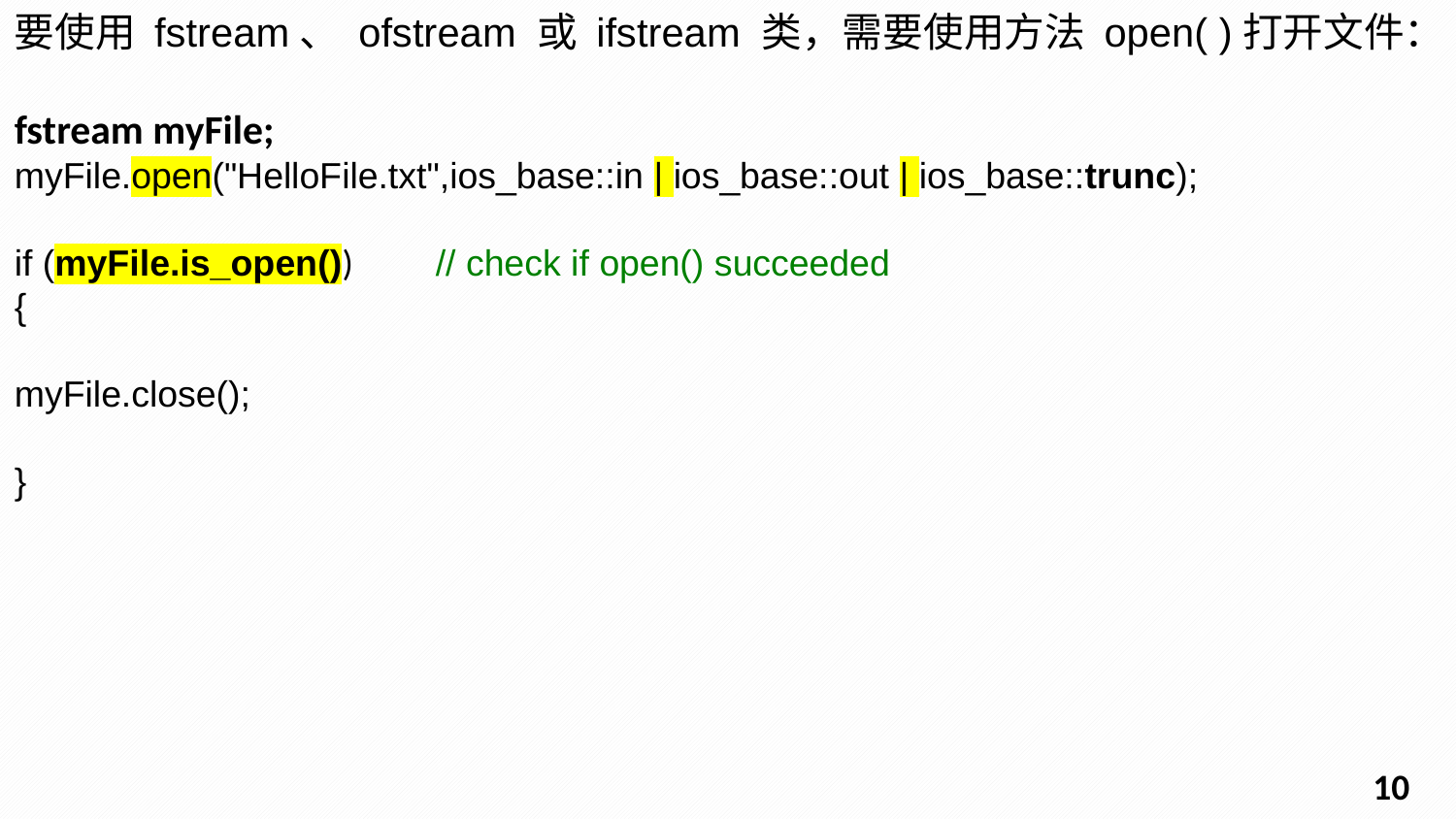

要使用 fstream、 ofstream 或 ifstream 类，需要使用方法 open( )打开文件：
fstream myFile;
myFile.open("HelloFile.txt",ios_base::in | ios_base::out | ios_base::trunc);
if (myFile.is_open())          // check if open() succeeded
{
myFile.close();
}
10